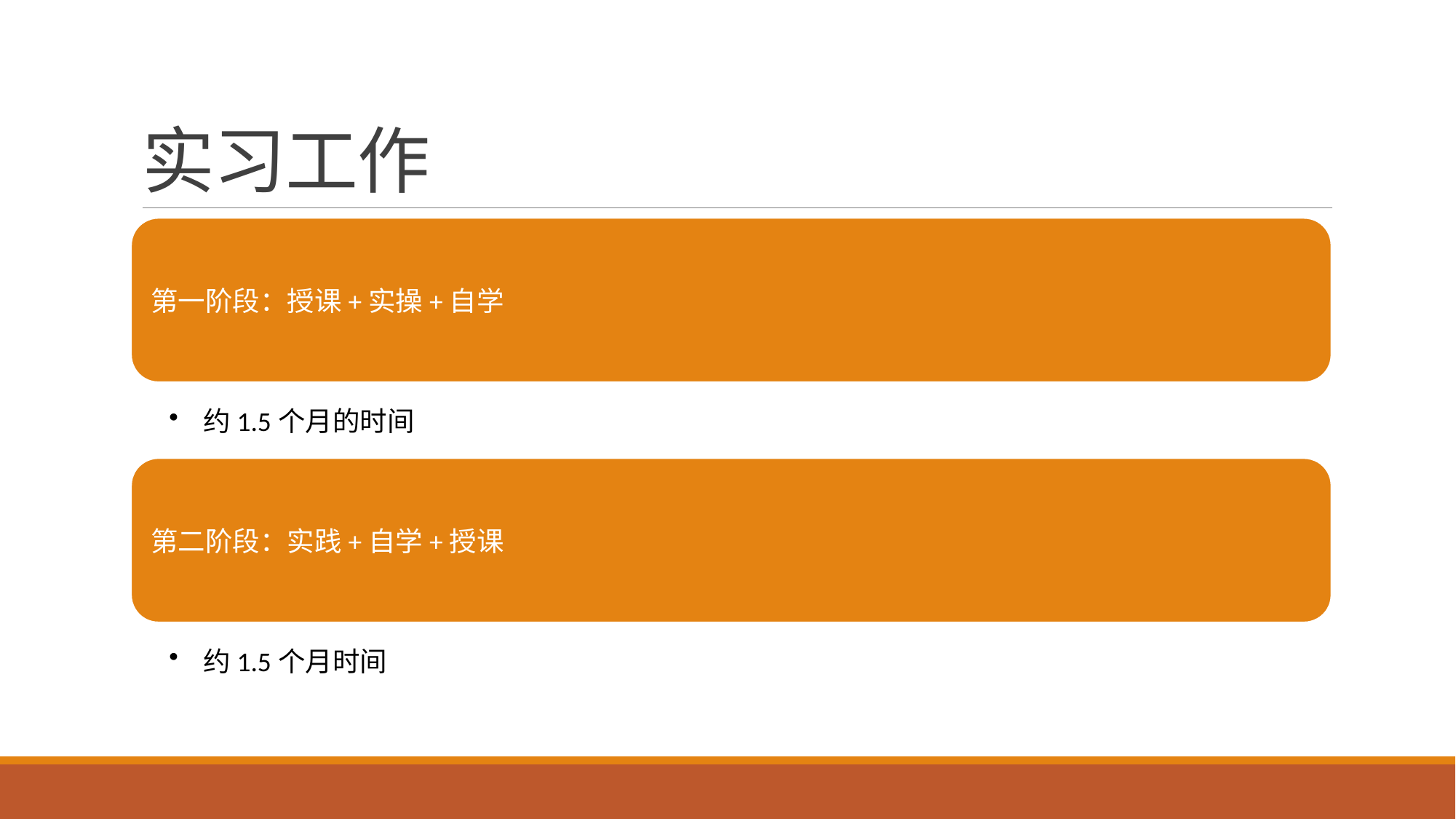

# 实习工作
第一阶段：授课+实操+自学
约1.5个月的时间
第二阶段：实践+自学+授课
约1.5个月时间